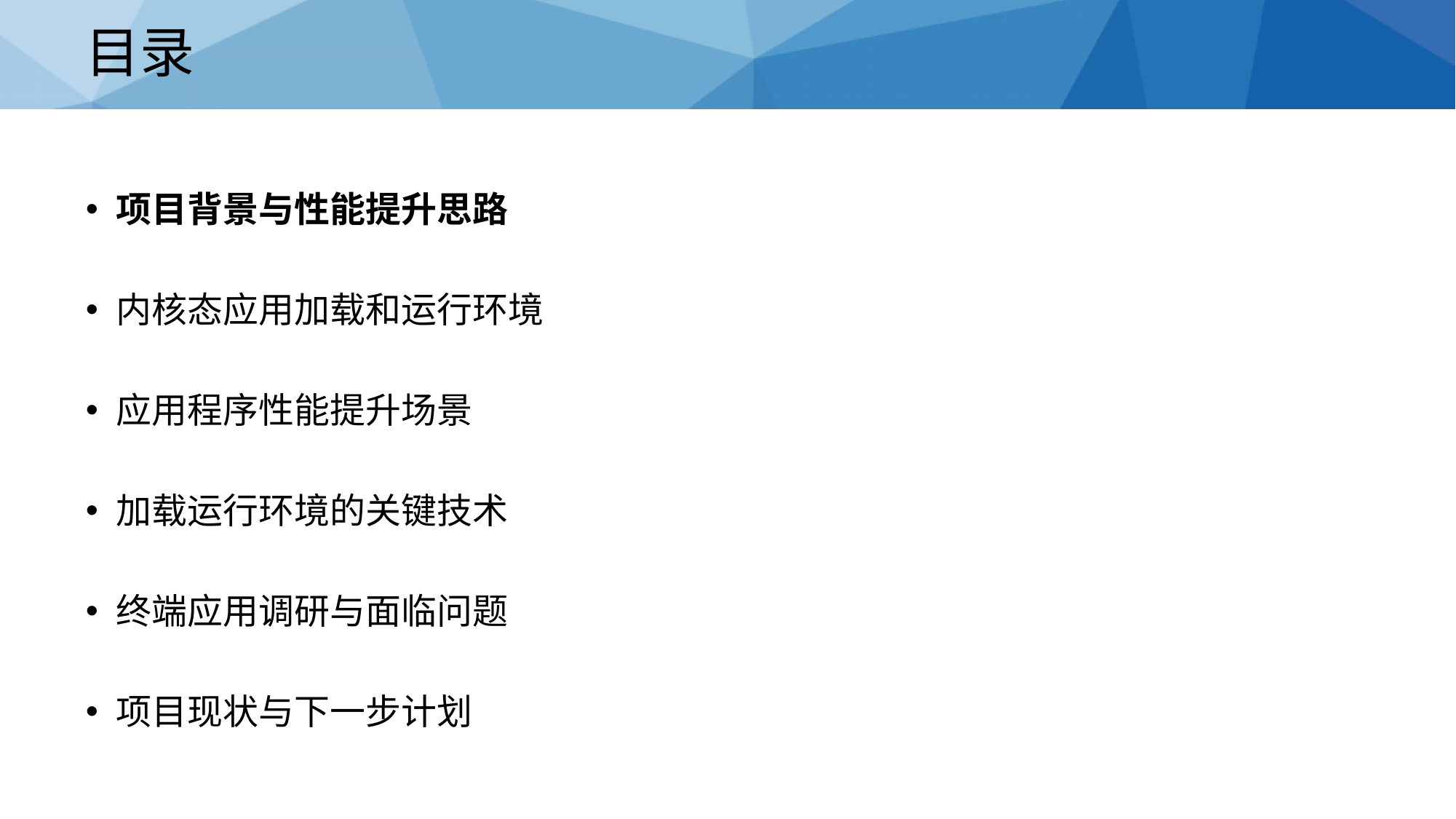

# 目录
项目背景与性能提升思路
内核态应用加载和运行环境
应用程序性能提升场景
加载运行环境的关键技术
终端应用调研与面临问题
项目现状与下一步计划